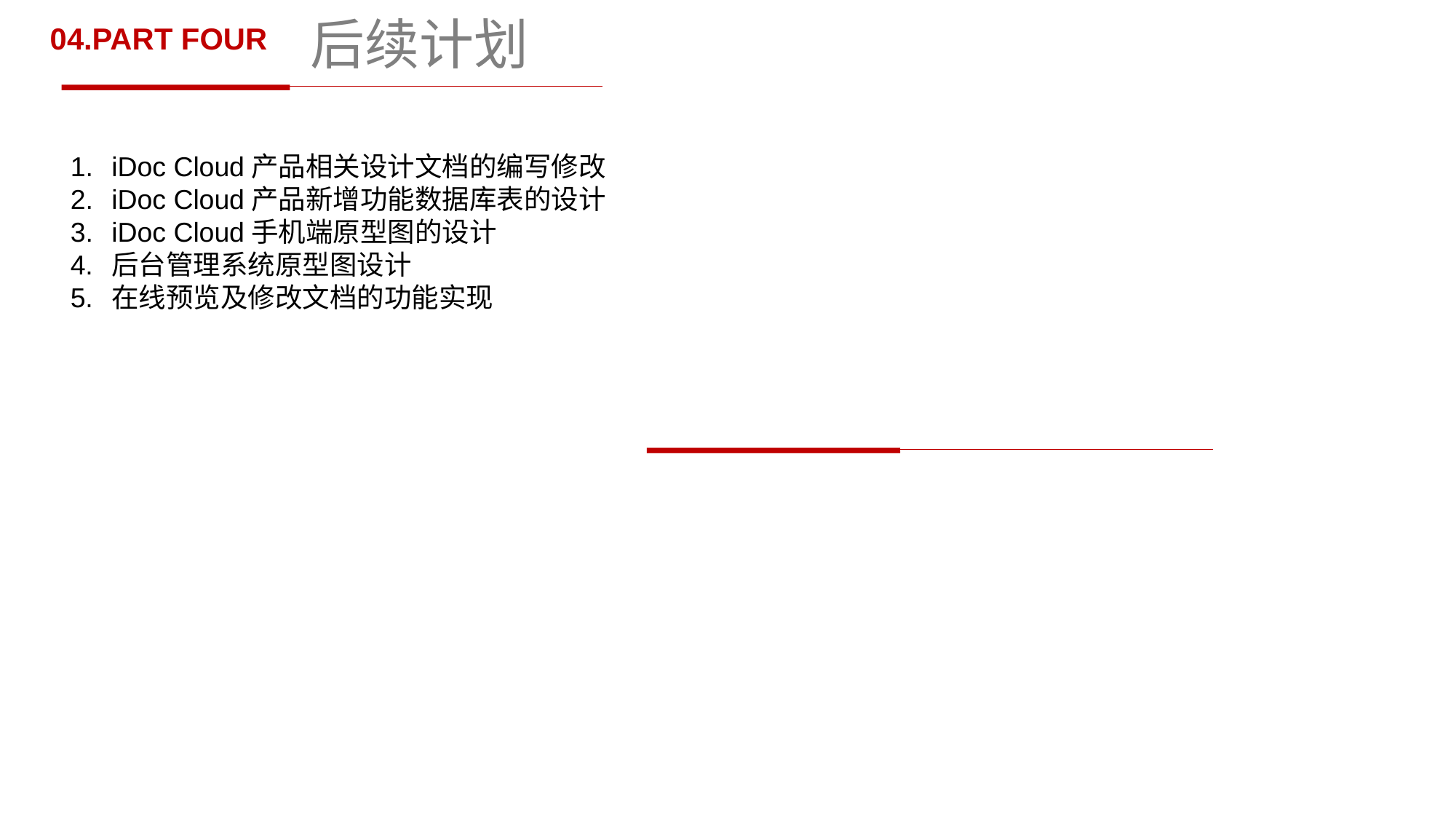

# 后续计划
04.PART FOUR

iDoc Cloud产品相关设计文档的编写修改
iDoc Cloud产品新增功能数据库表的设计
iDoc Cloud手机端原型图的设计
后台管理系统原型图设计
在线预览及修改文档的功能实现